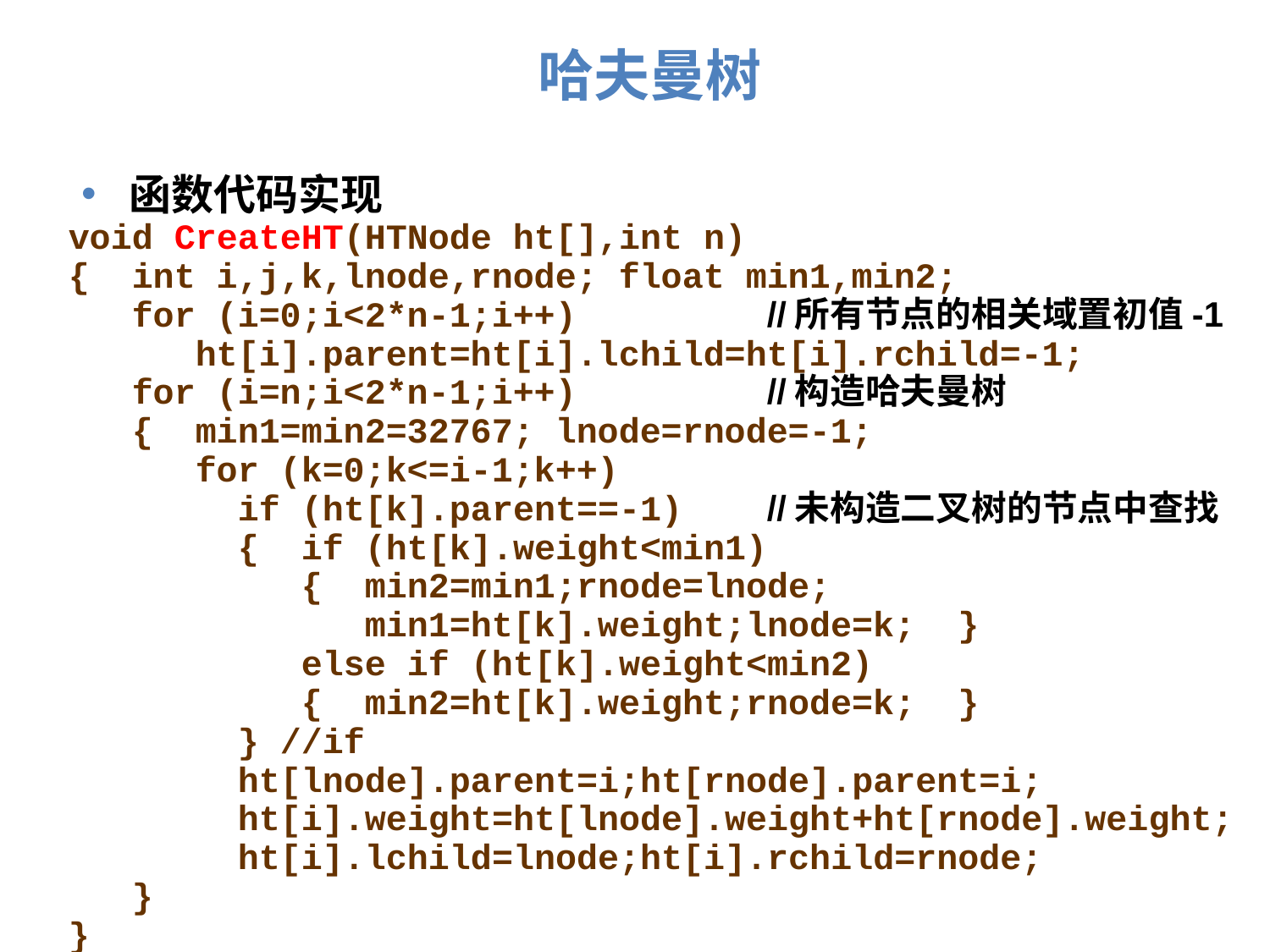

# 哈夫曼树
函数代码实现
void CreateHT(HTNode ht[],int n)
{  int i,j,k,lnode,rnode; float min1,min2;
   for (i=0;i<2*n-1;i++)	   //所有节点的相关域置初值-1
      ht[i].parent=ht[i].lchild=ht[i].rchild=-1;
   for (i=n;i<2*n-1;i++)	   //构造哈夫曼树
   {  min1=min2=32767; lnode=rnode=-1;
	for (k=0;k<=i-1;k++)
	  if (ht[k].parent==-1)	   //未构造二叉树的节点中查找
	  {  if (ht[k].weight<min1)
	     {  min2=min1;rnode=lnode;
		  min1=ht[k].weight;lnode=k;  }
	     else if (ht[k].weight<min2)
	     {  min2=ht[k].weight;rnode=k;  }
        } //if
	  ht[lnode].parent=i;ht[rnode].parent=i;
        ht[i].weight=ht[lnode].weight+ht[rnode].weight;
	  ht[i].lchild=lnode;ht[i].rchild=rnode;
   }
}